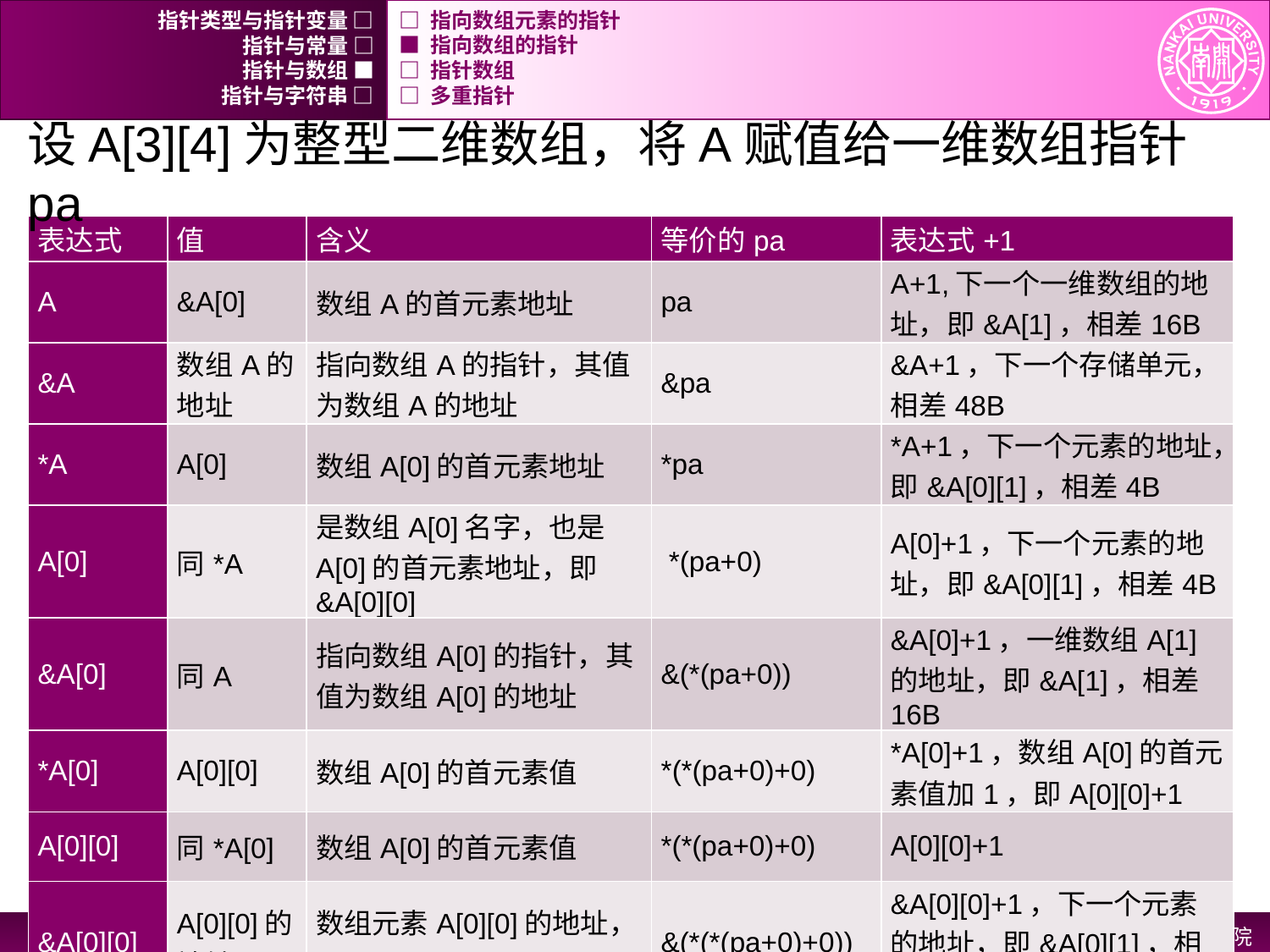

指针类型与指针变量 □
□ 指向数组元素的指针
指针与常量 □
■ 指向数组的指针
指针与数组 ■
□ 指针数组
指针与字符串 □
□ 多重指针
# 设A[3][4]为整型二维数组，将A赋值给一维数组指针pa
| 表达式 | 值 | 含义 | 等价的pa | 表达式+1 |
| --- | --- | --- | --- | --- |
| A | &A[0] | 数组A的首元素地址 | pa | A+1,下一个一维数组的地址，即&A[1]，相差16B |
| &A | 数组A的地址 | 指向数组A的指针，其值为数组A的地址 | &pa | &A+1，下一个存储单元，相差48B |
| \*A | A[0] | 数组A[0]的首元素地址 | \*pa | \*A+1，下一个元素的地址，即&A[0][1]，相差4B |
| A[0] | 同\*A | 是数组A[0]名字，也是A[0]的首元素地址，即&A[0][0] | \*(pa+0) | A[0]+1，下一个元素的地址，即&A[0][1]，相差4B |
| &A[0] | 同A | 指向数组A[0]的指针，其值为数组A[0]的地址 | &(\*(pa+0)) | &A[0]+1，一维数组A[1]的地址，即&A[1]，相差16B |
| \*A[0] | A[0][0] | 数组A[0]的首元素值 | \*(\*(pa+0)+0) | \*A[0]+1，数组A[0]的首元素值加1，即A[0][0]+1 |
| A[0][0] | 同\*A[0] | 数组A[0]的首元素值 | \*(\*(pa+0)+0) | A[0][0]+1 |
| &A[0][0] | A[0][0]的地址 | 数组元素A[0][0]的地址，同A[0] | &(\*(\*(pa+0)+0)) | &A[0][0]+1，下一个元素的地址，即&A[0][1]，相差4B |
| \*A[0][0] | × | 语法错误 | × | × |